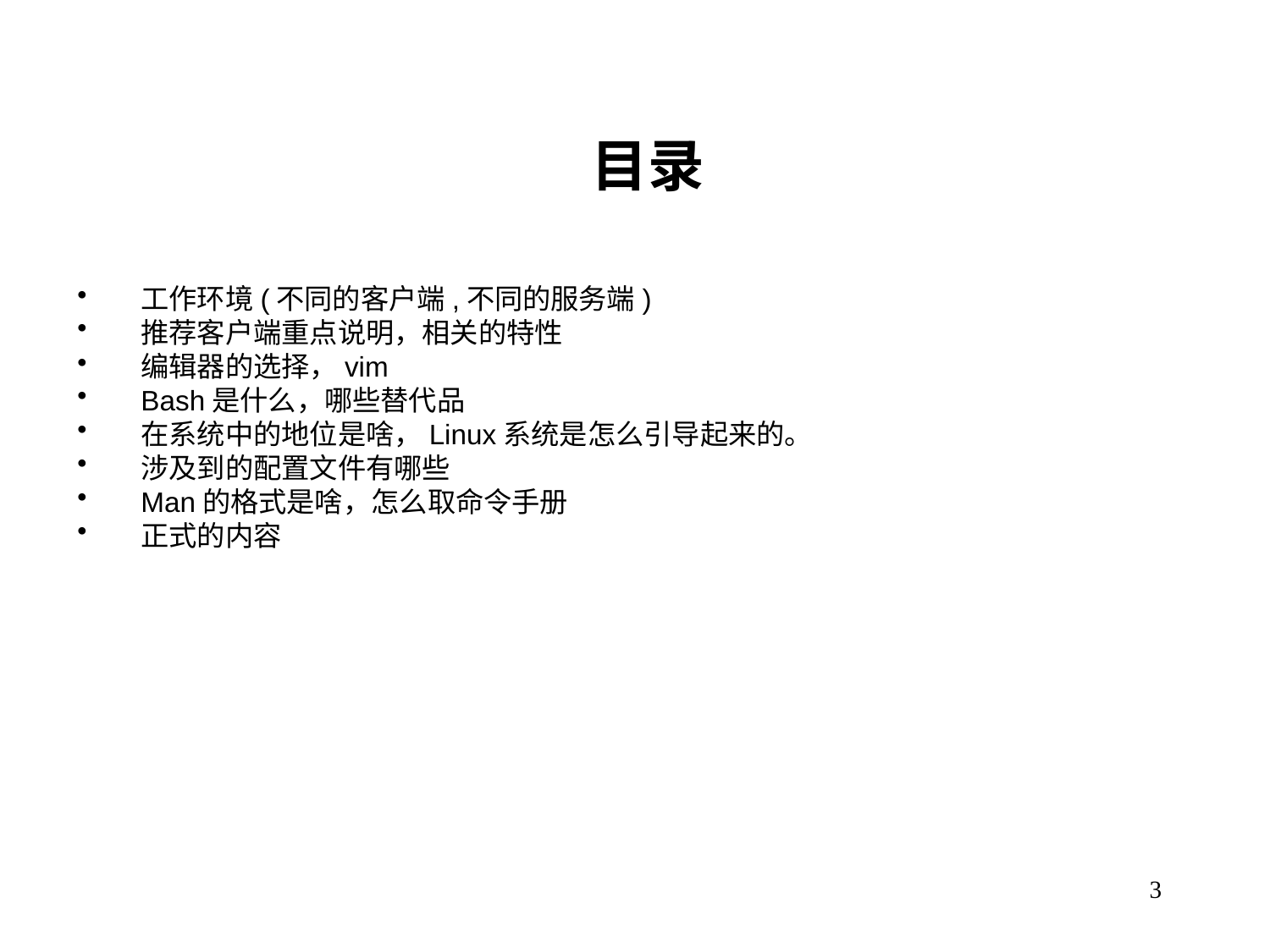

目录
工作环境(不同的客户端,不同的服务端)
推荐客户端重点说明，相关的特性
编辑器的选择，vim
Bash是什么，哪些替代品
在系统中的地位是啥，Linux系统是怎么引导起来的。
涉及到的配置文件有哪些
Man的格式是啥，怎么取命令手册
正式的内容
3